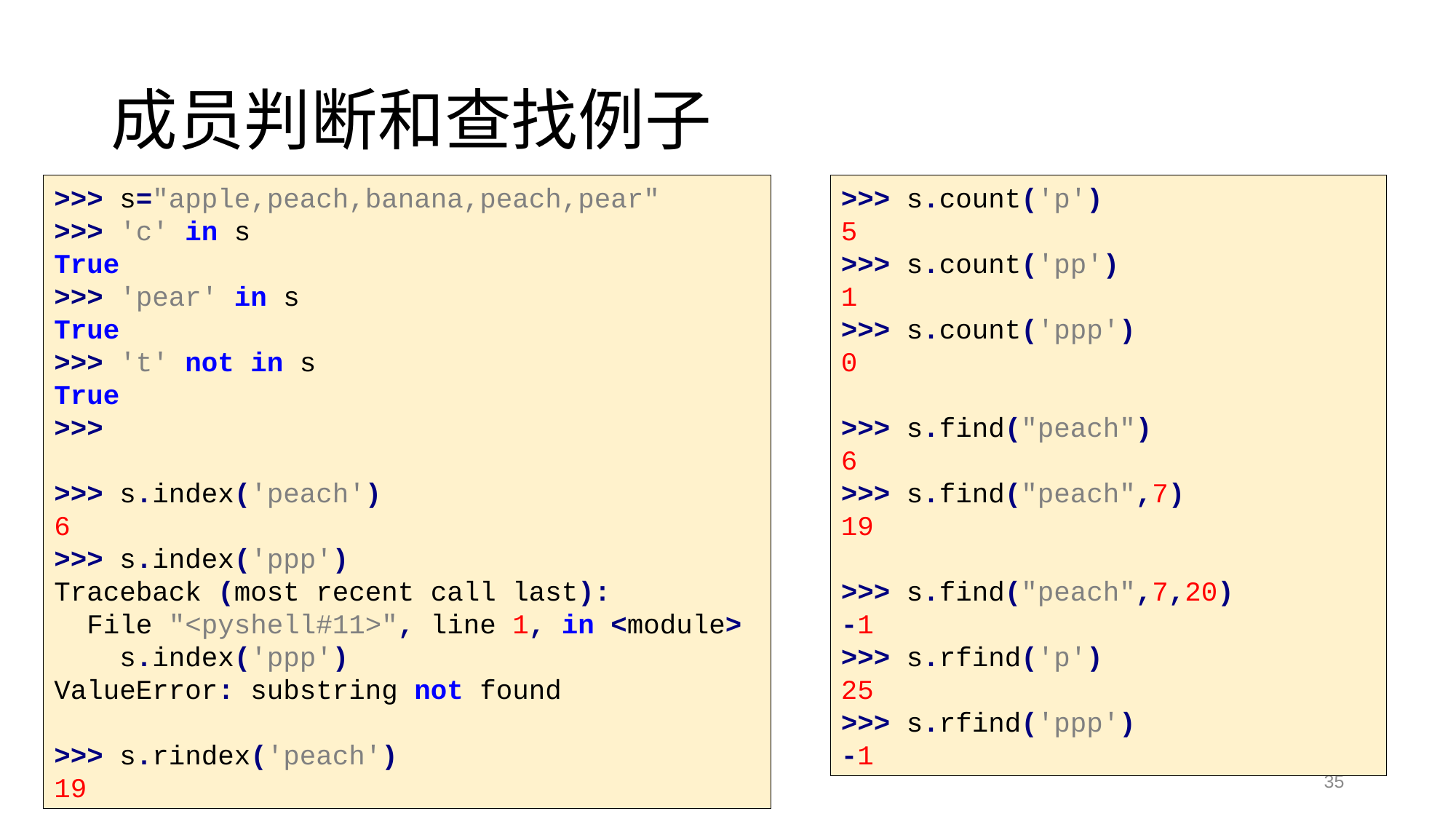

# 成员判断和查找例子
>>> s.count('p')
5
>>> s.count('pp')
1
>>> s.count('ppp')
0

>>> s.find("peach")
6
>>> s.find("peach",7)
19

>>> s.find("peach",7,20)
-1
>>> s.rfind('p')
25
>>> s.rfind('ppp')
-1
>>> s="apple,peach,banana,peach,pear"
>>> 'c' in s
True
>>> 'pear' in s
True
>>> 't' not in s
True
>>>

>>> s.index('peach')
6
>>> s.index('ppp')
Traceback (most recent call last):
  File "<pyshell#11>", line 1, in <module>
    s.index('ppp')
ValueError: substring not found

>>> s.rindex('peach')
19
35